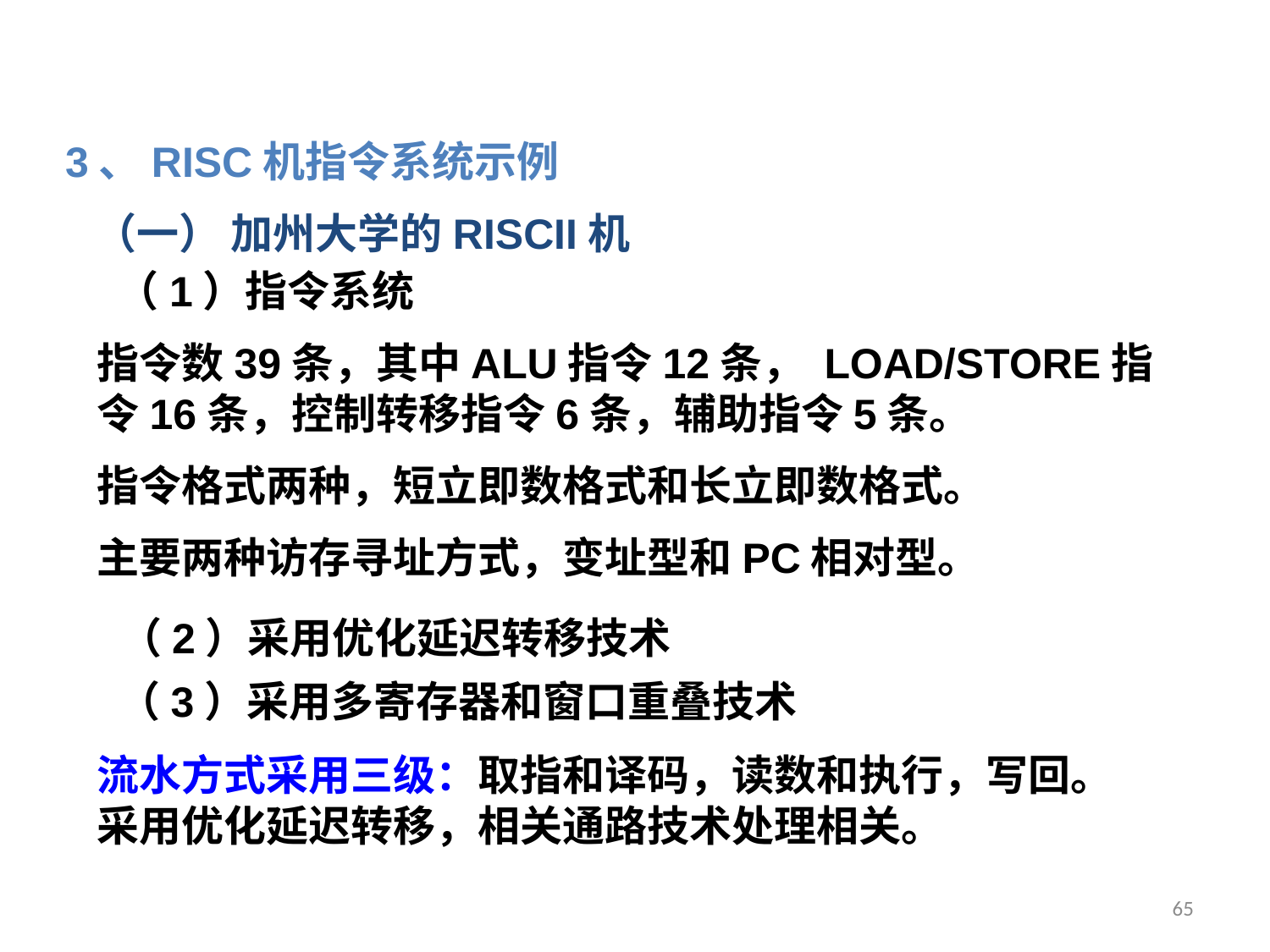

3、RISC机指令系统示例
  （一） 加州大学的RISCII机
 （1）指令系统
指令数39条，其中ALU指令12条， LOAD/STORE指令16条，控制转移指令6条，辅助指令5条。
指令格式两种，短立即数格式和长立即数格式。
主要两种访存寻址方式，变址型和PC相对型。
（2）采用优化延迟转移技术
（3）采用多寄存器和窗口重叠技术
流水方式采用三级：取指和译码，读数和执行，写回。采用优化延迟转移，相关通路技术处理相关。
65